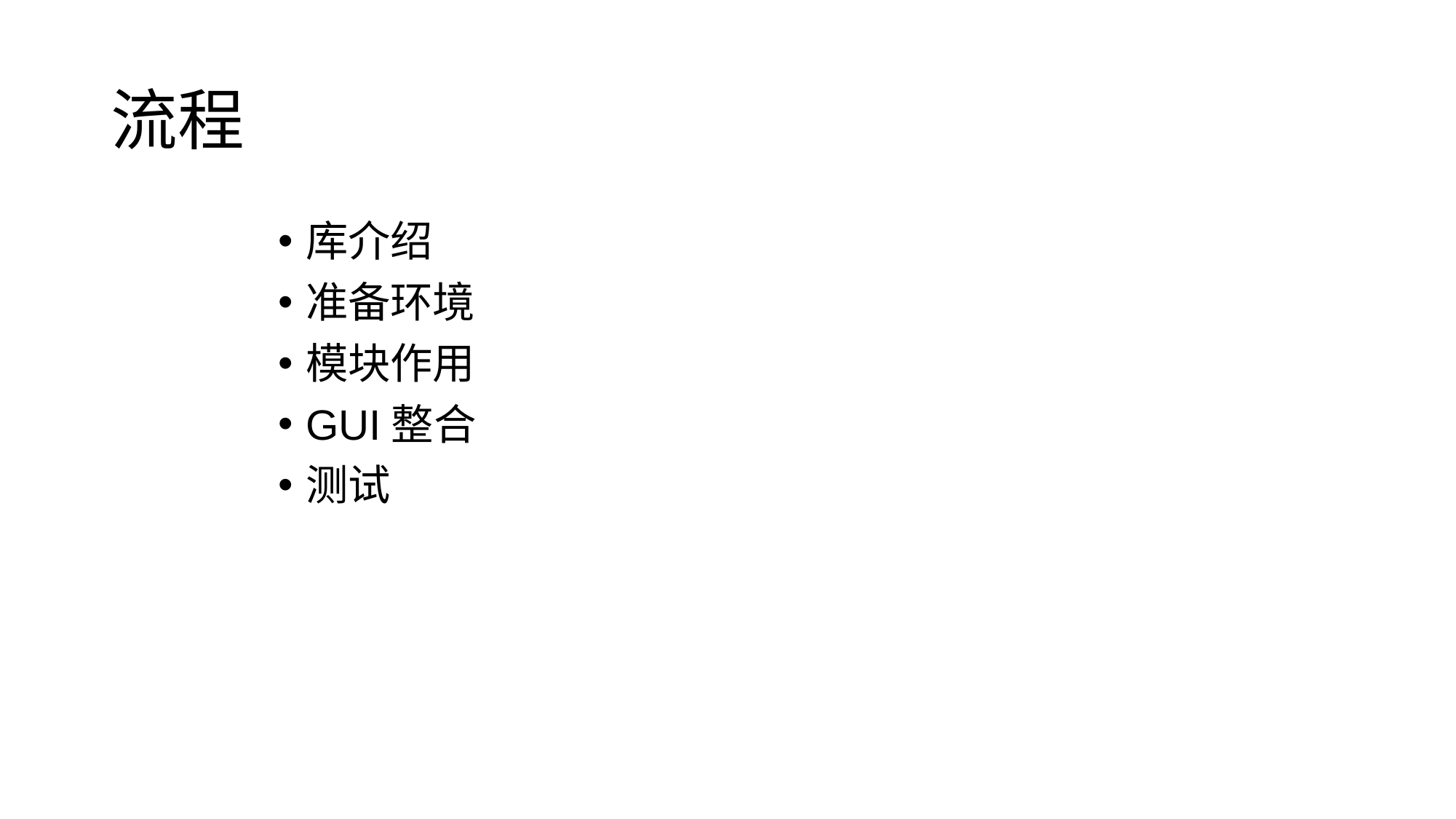

# 流程
库介绍
准备环境
模块作用
GUI整合
测试